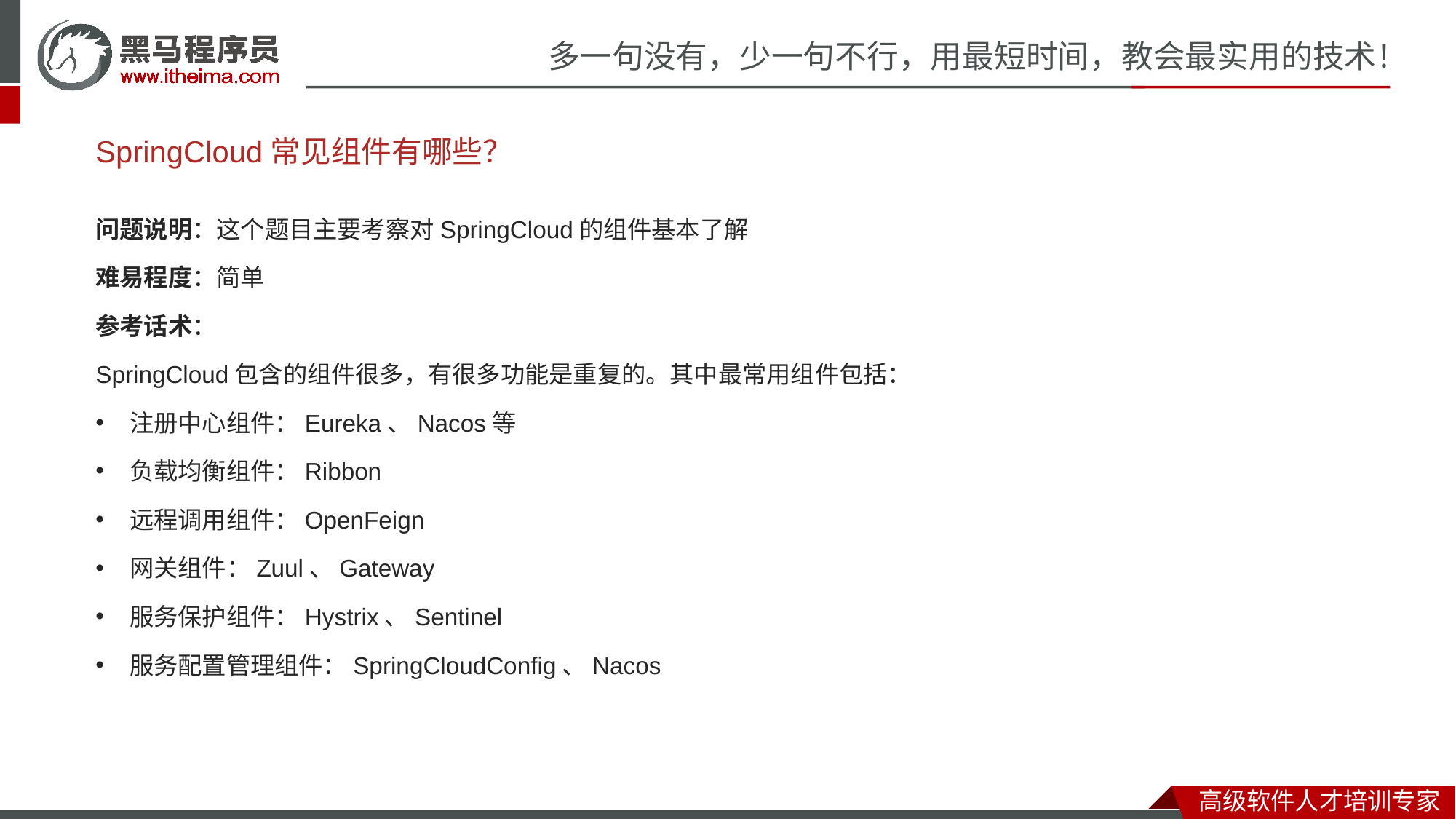

# SpringCloud常见组件有哪些？
问题说明：这个题目主要考察对SpringCloud的组件基本了解
难易程度：简单
参考话术：
SpringCloud包含的组件很多，有很多功能是重复的。其中最常用组件包括：
注册中心组件：Eureka、Nacos等
负载均衡组件：Ribbon
远程调用组件：OpenFeign
网关组件：Zuul、Gateway
服务保护组件：Hystrix、Sentinel
服务配置管理组件：SpringCloudConfig、Nacos